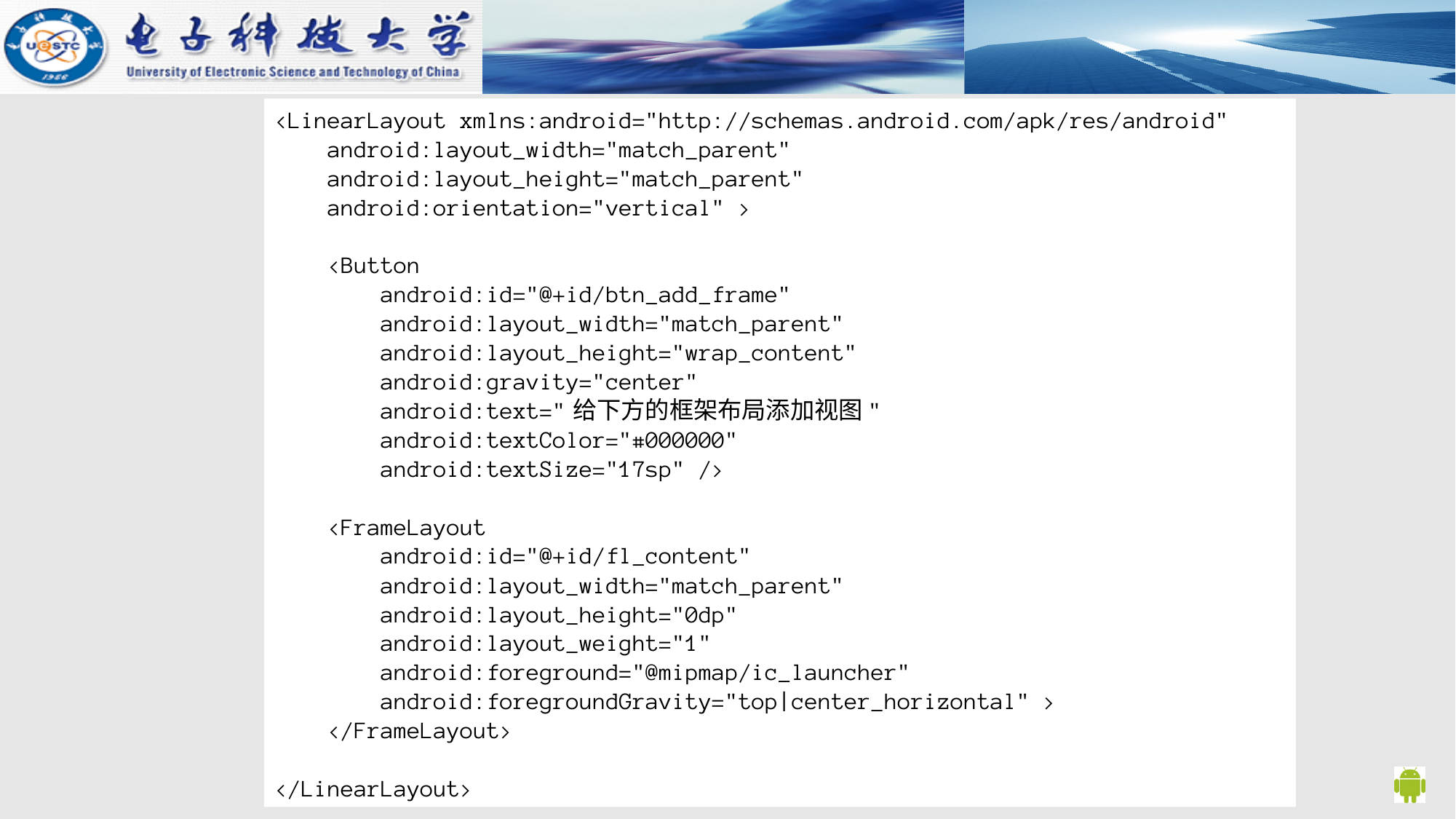

<LinearLayout xmlns:android="http://schemas.android.com/apk/res/android"
    android:layout_width="match_parent"
    android:layout_height="match_parent"
    android:orientation="vertical" >
    <Button
        android:id="@+id/btn_add_frame"
        android:layout_width="match_parent"
        android:layout_height="wrap_content"
        android:gravity="center"
        android:text="给下方的框架布局添加视图"
        android:textColor="#000000"
        android:textSize="17sp" />
    <FrameLayout
        android:id="@+id/fl_content"
        android:layout_width="match_parent"
        android:layout_height="0dp"
        android:layout_weight="1"
        android:foreground="@mipmap/ic_launcher"
        android:foregroundGravity="top|center_horizontal" >
    </FrameLayout>
</LinearLayout>